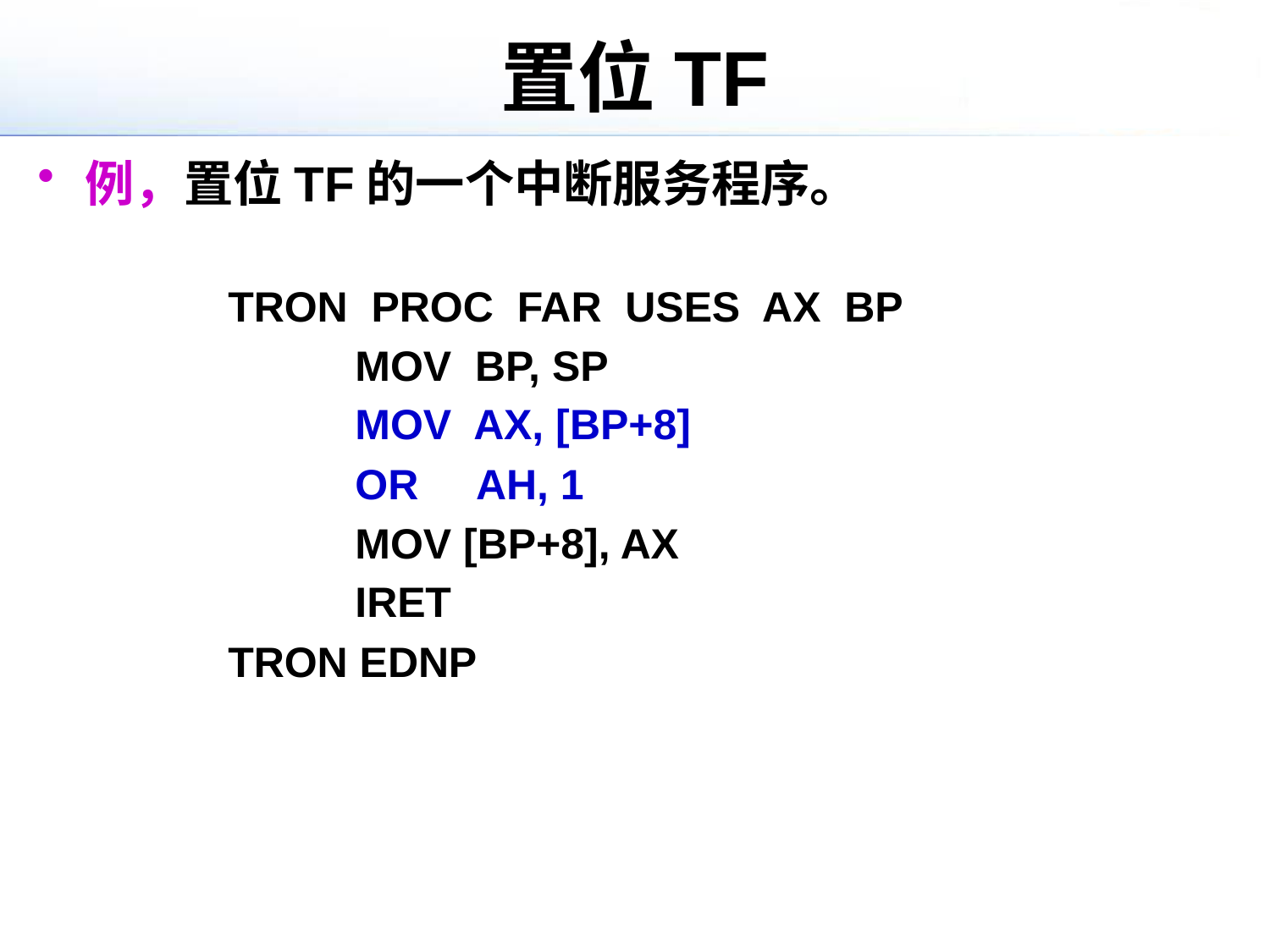

# 置位TF
例，置位TF的一个中断服务程序。

	TRON  PROC  FAR  USES  AX  BP
		MOV  BP, SP
		MOV  AX, [BP+8]
		OR     AH, 1
		MOV [BP+8], AX
		IRET
	TRON EDNP